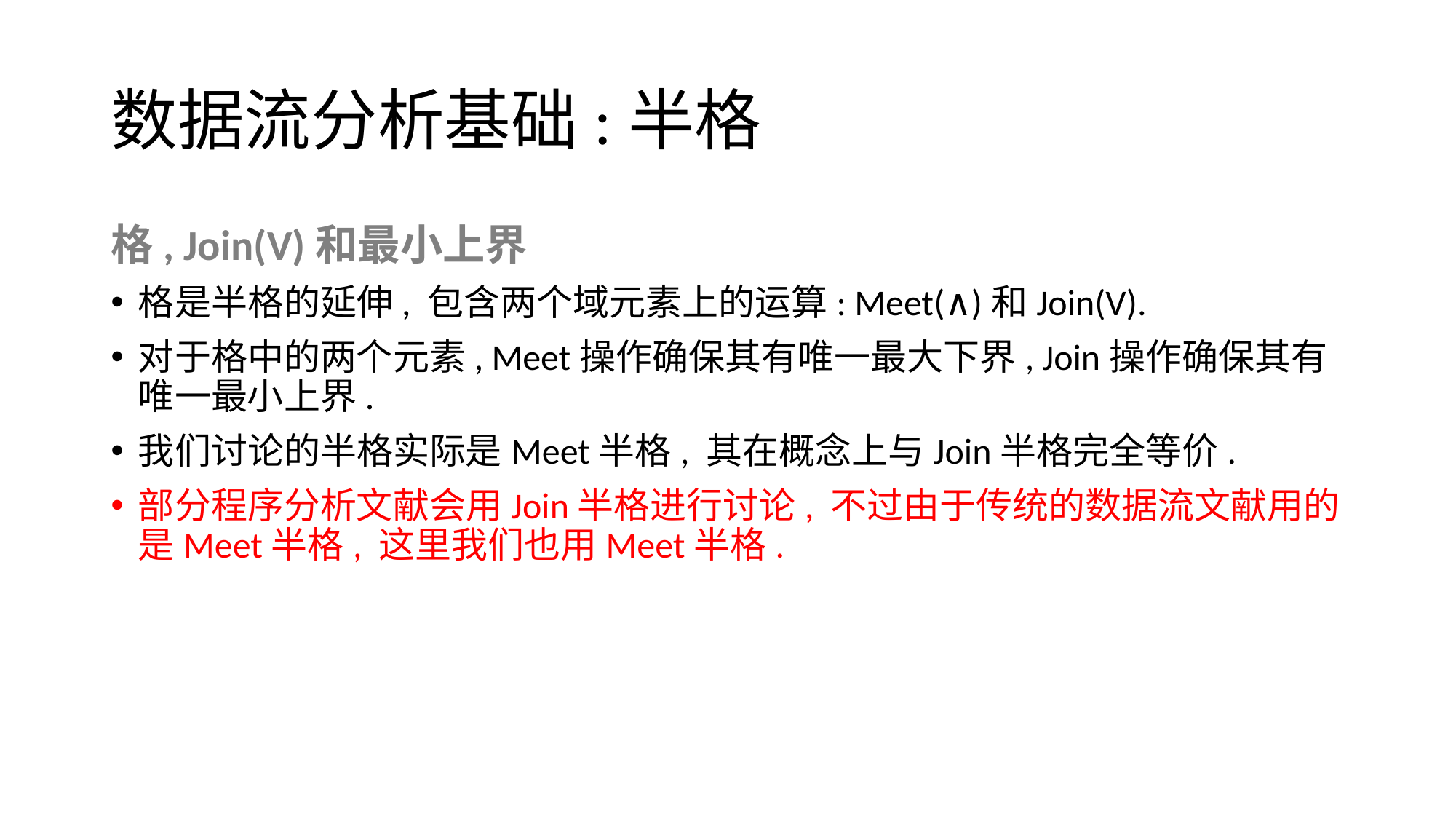

# 数据流分析基础:半格
格, Join(V)和最小上界
格是半格的延伸, 包含两个域元素上的运算: Meet(∧)和Join(V).
对于格中的两个元素, Meet操作确保其有唯一最大下界, Join操作确保其有唯一最小上界.
我们讨论的半格实际是Meet半格, 其在概念上与Join半格完全等价.
部分程序分析文献会用Join半格进行讨论, 不过由于传统的数据流文献用的是Meet半格, 这里我们也用Meet半格.